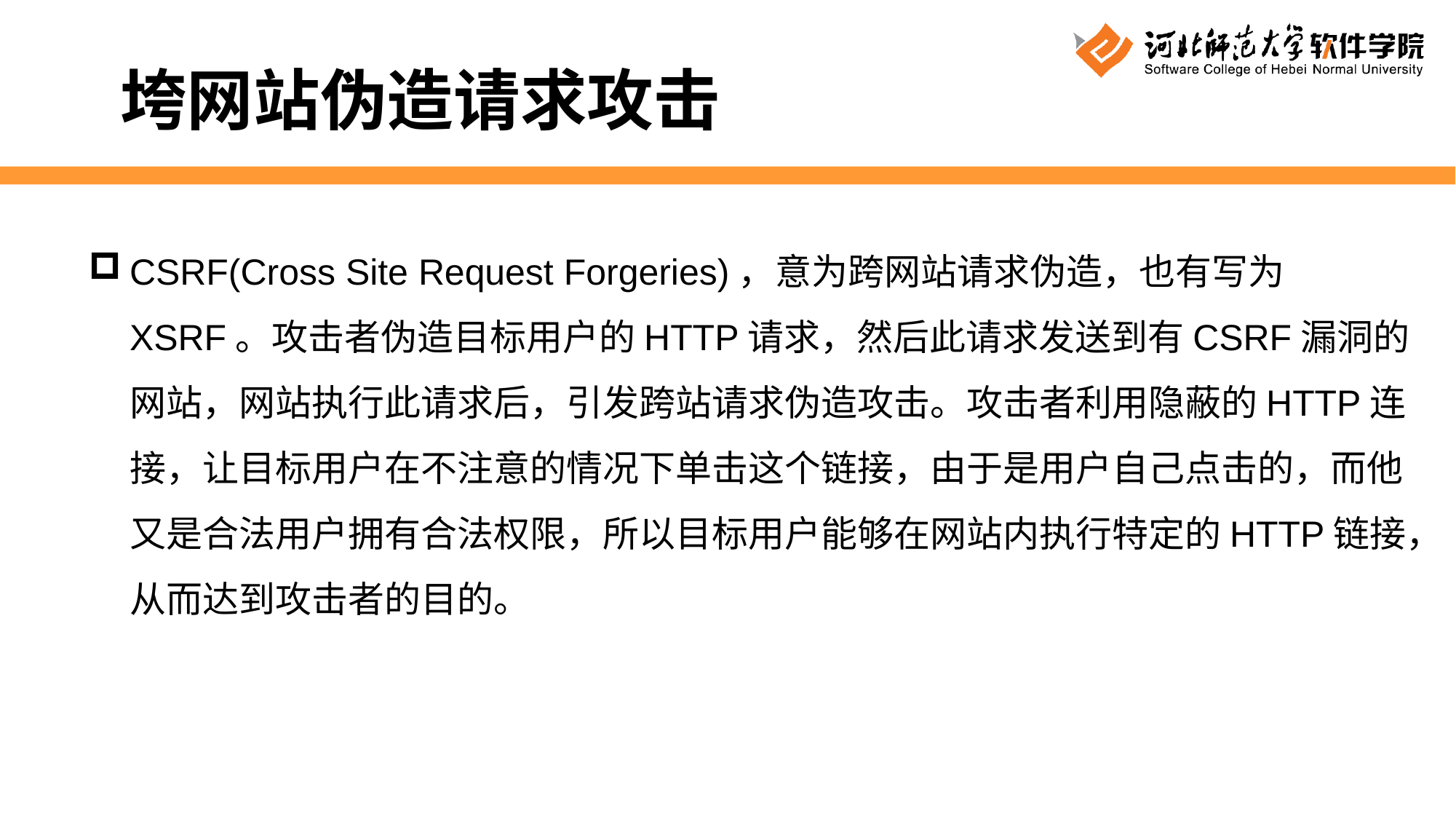

垮网站伪造请求攻击
CSRF(Cross Site Request Forgeries)，意为跨网站请求伪造，也有写为XSRF。攻击者伪造目标用户的HTTP请求，然后此请求发送到有CSRF漏洞的网站，网站执行此请求后，引发跨站请求伪造攻击。攻击者利用隐蔽的HTTP连接，让目标用户在不注意的情况下单击这个链接，由于是用户自己点击的，而他又是合法用户拥有合法权限，所以目标用户能够在网站内执行特定的HTTP链接，从而达到攻击者的目的。